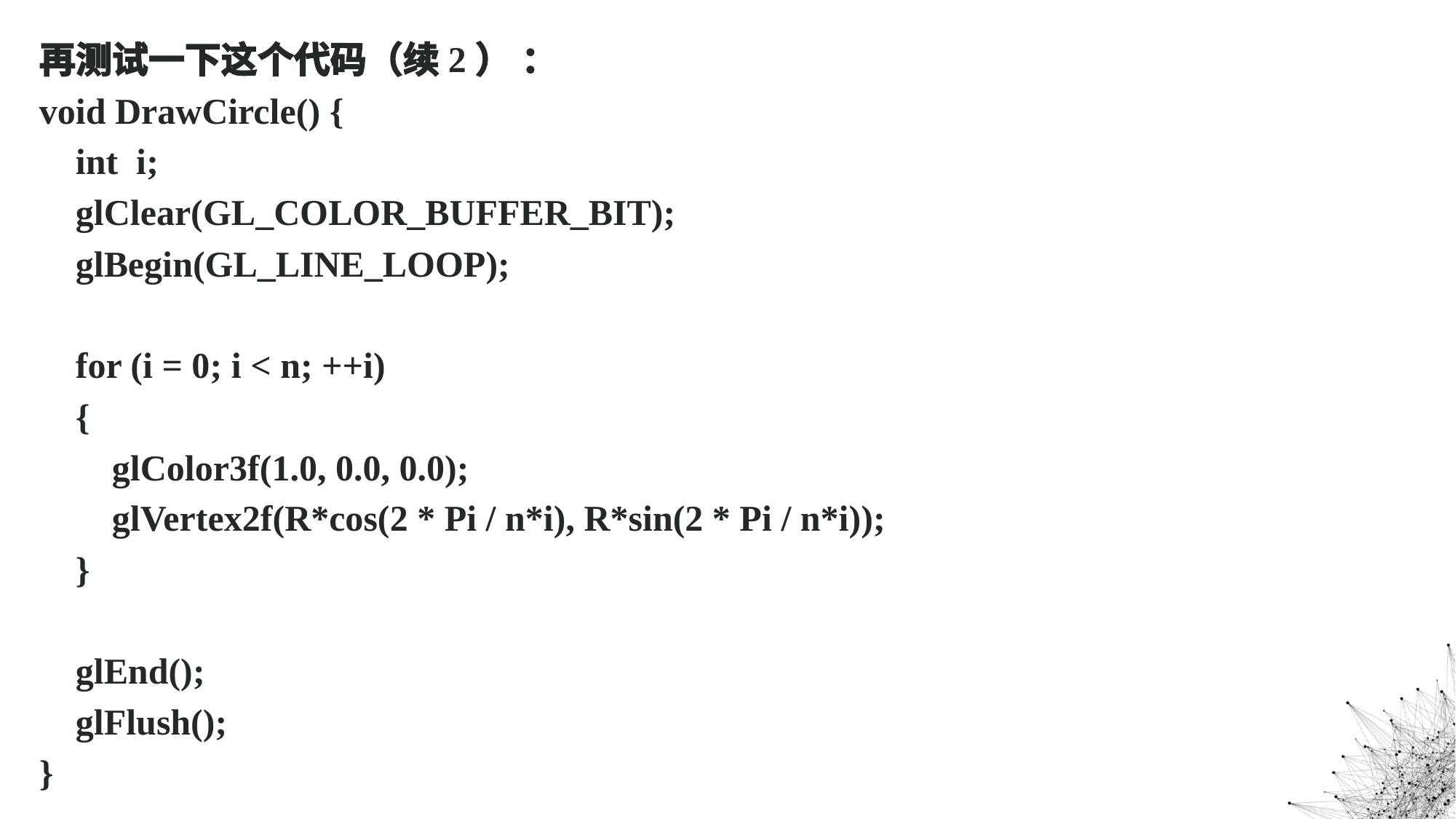

再测试一下这个代码（续2） ：
void DrawCircle() {
    int  i;
    glClear(GL_COLOR_BUFFER_BIT);
    glBegin(GL_LINE_LOOP);

    for (i = 0; i < n; ++i)
    {
        glColor3f(1.0, 0.0, 0.0);
        glVertex2f(R*cos(2 * Pi / n*i), R*sin(2 * Pi / n*i));
    }

    glEnd();
    glFlush();
}